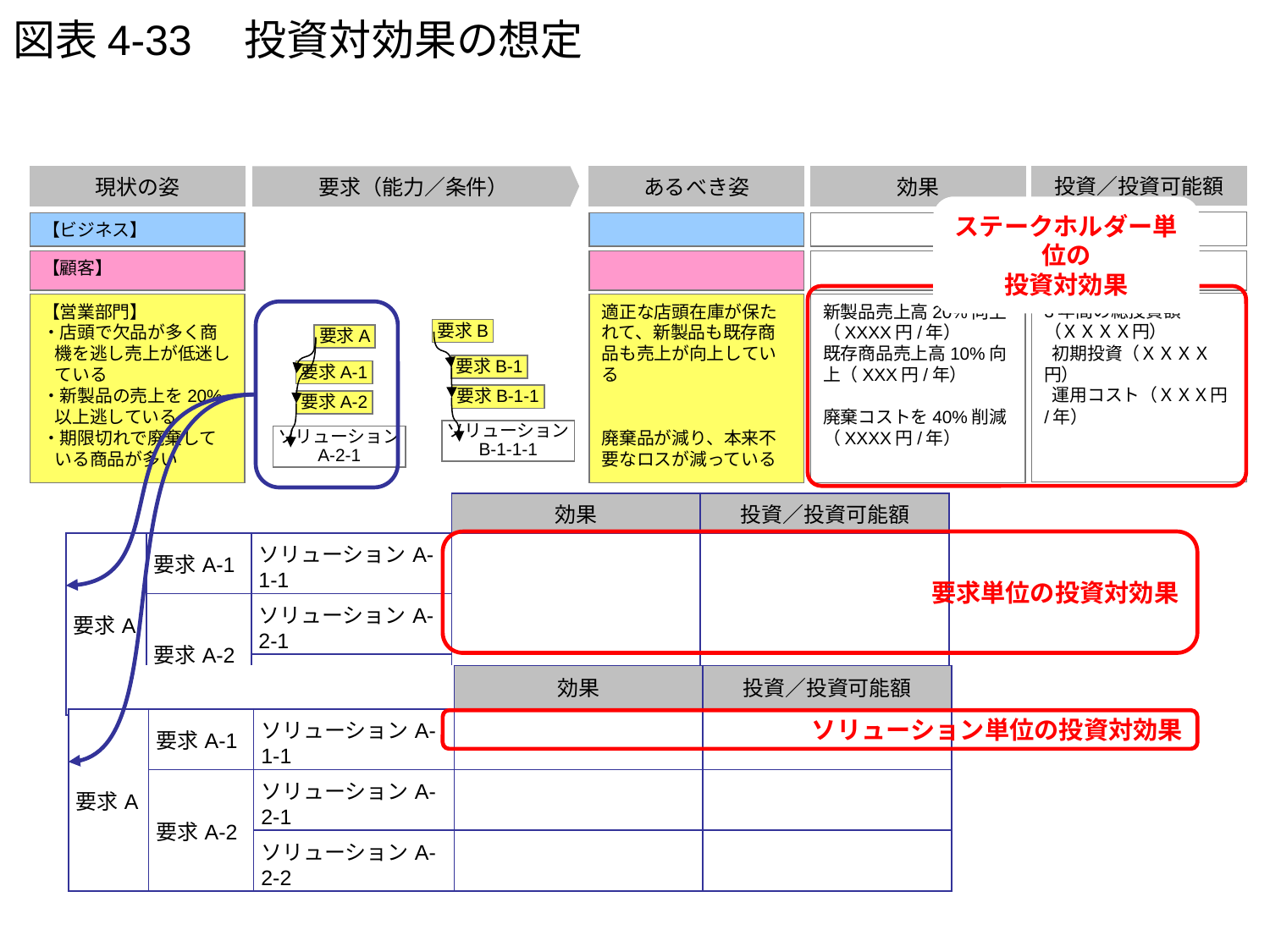

# 図表4-33　投資対効果の想定
投資／投資可能額
現状の姿
要求（能力／条件）
あるべき姿
効果

【ビジネス】

【顧客】

3年間の総投資額
（ＸＸＸＸ円）
 初期投資（ＸＸＸＸ円）
 運用コスト（ＸＸＸ円/年）
【営業部門】
・店頭で欠品が多く商機を逃し売上が低迷している
・新製品の売上を20%以上逃している
・期限切れで廃棄している商品が多い
適正な店頭在庫が保たれて、新製品も既存商品も売上が向上している

廃棄品が減り、本来不要なロスが減っている
新製品売上高20%向上（XXXX円/年）
既存商品売上高10%向上（XXX円/年）

廃棄コストを40%削減（XXXX円/年）

要求B
要求B-1
要求B-1-1
ソリューション
B-1-1-1
要求A
要求A-1
要求A-2
ソリューション
A-2-1
ステークホルダー単位の
投資対効果

|  |  |  | 効果 | 投資／投資可能額 |
| --- | --- | --- | --- | --- |
| 要求A | 要求A-1 | ソリューションA-1-1 |  |  |
|  | 要求A-2 | ソリューションA-2-1 |  |  |
|  |  | ソリューションA-2-2 |  |  |
要求単位の投資対効果
|  |  |  | 効果 | 投資／投資可能額 |
| --- | --- | --- | --- | --- |
| 要求A | 要求A-1 | ソリューションA-1-1 |  |  |
|  | 要求A-2 | ソリューションA-2-1 |  |  |
|  |  | ソリューションA-2-2 |  |  |
ソリューション単位の投資対効果